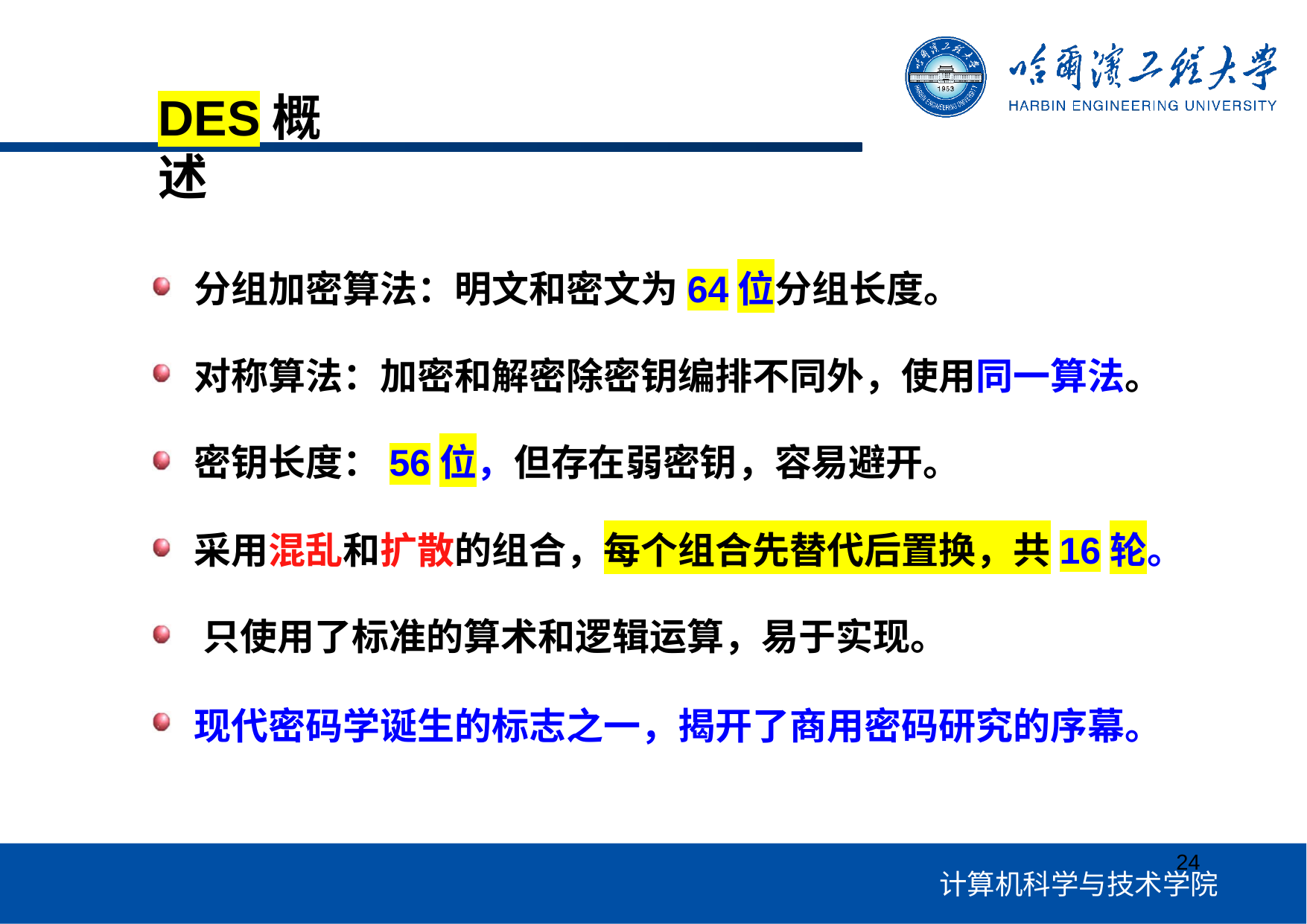

# DES概述
分组加密算法：明文和密文为64位分组长度。
对称算法：加密和解密除密钥编排不同外，使用同一算法。 密钥长度：56位，但存在弱密钥，容易避开。
采用混乱和扩散的组合，每个组合先替代后置换，共16轮。 只使用了标准的算术和逻辑运算，易于实现。

现代密码学诞生的标志之一，揭开了商用密码研究的序幕。

24